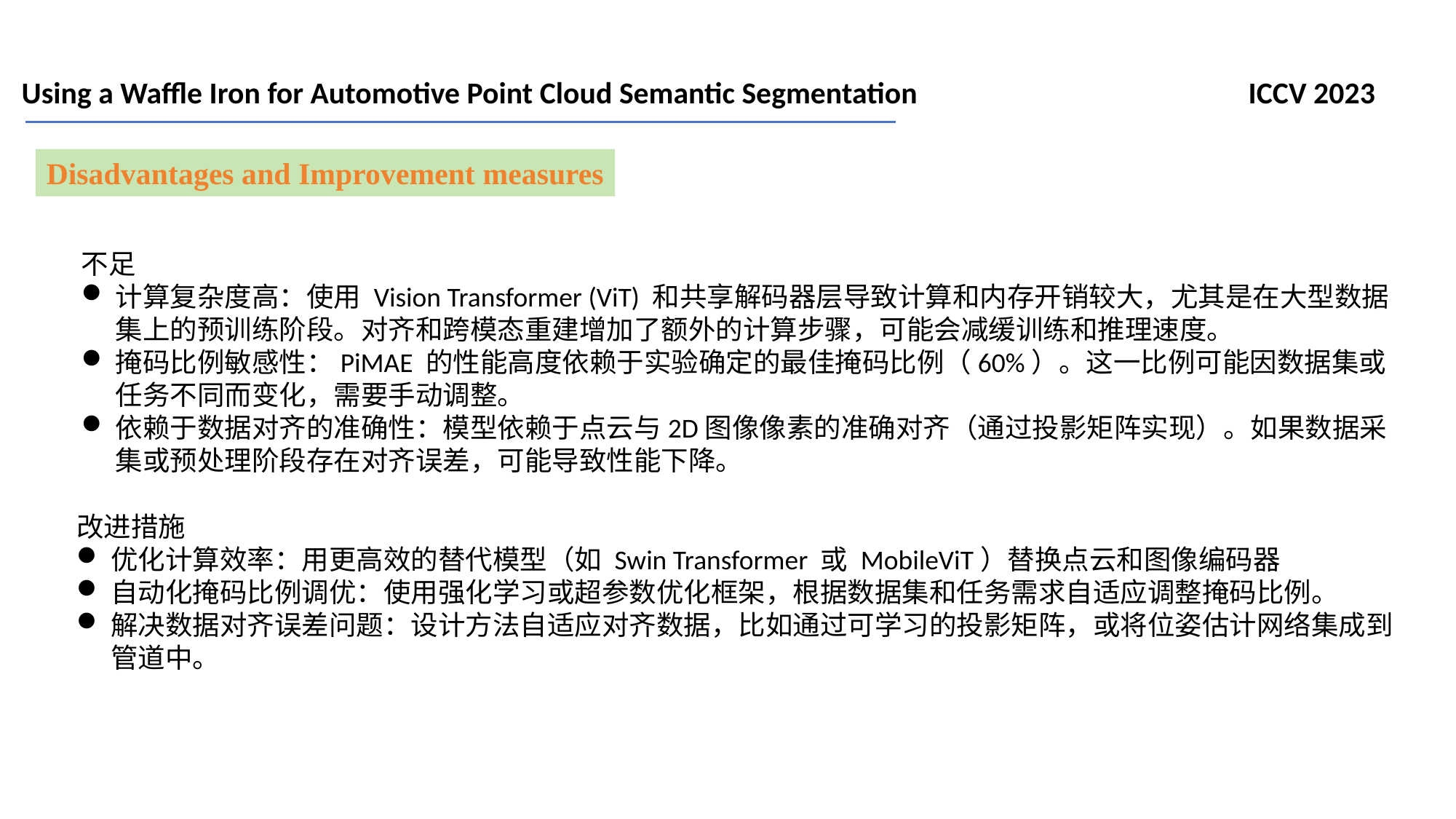

Using a Waffle Iron for Automotive Point Cloud Semantic Segmentation                                                ICCV 2023
Disadvantages and Improvement measures
不足
计算复杂度高：使用 Vision Transformer (ViT) 和共享解码器层导致计算和内存开销较大，尤其是在大型数据集上的预训练阶段。对齐和跨模态重建增加了额外的计算步骤，可能会减缓训练和推理速度。
掩码比例敏感性：PiMAE 的性能高度依赖于实验确定的最佳掩码比例（60%）。这一比例可能因数据集或任务不同而变化，需要手动调整。
依赖于数据对齐的准确性：模型依赖于点云与2D图像像素的准确对齐（通过投影矩阵实现）。如果数据采集或预处理阶段存在对齐误差，可能导致性能下降。
改进措施
优化计算效率：用更高效的替代模型（如 Swin Transformer 或 MobileViT）替换点云和图像编码器
自动化掩码比例调优：使用强化学习或超参数优化框架，根据数据集和任务需求自适应调整掩码比例。
解决数据对齐误差问题：设计方法自适应对齐数据，比如通过可学习的投影矩阵，或将位姿估计网络集成到管道中。